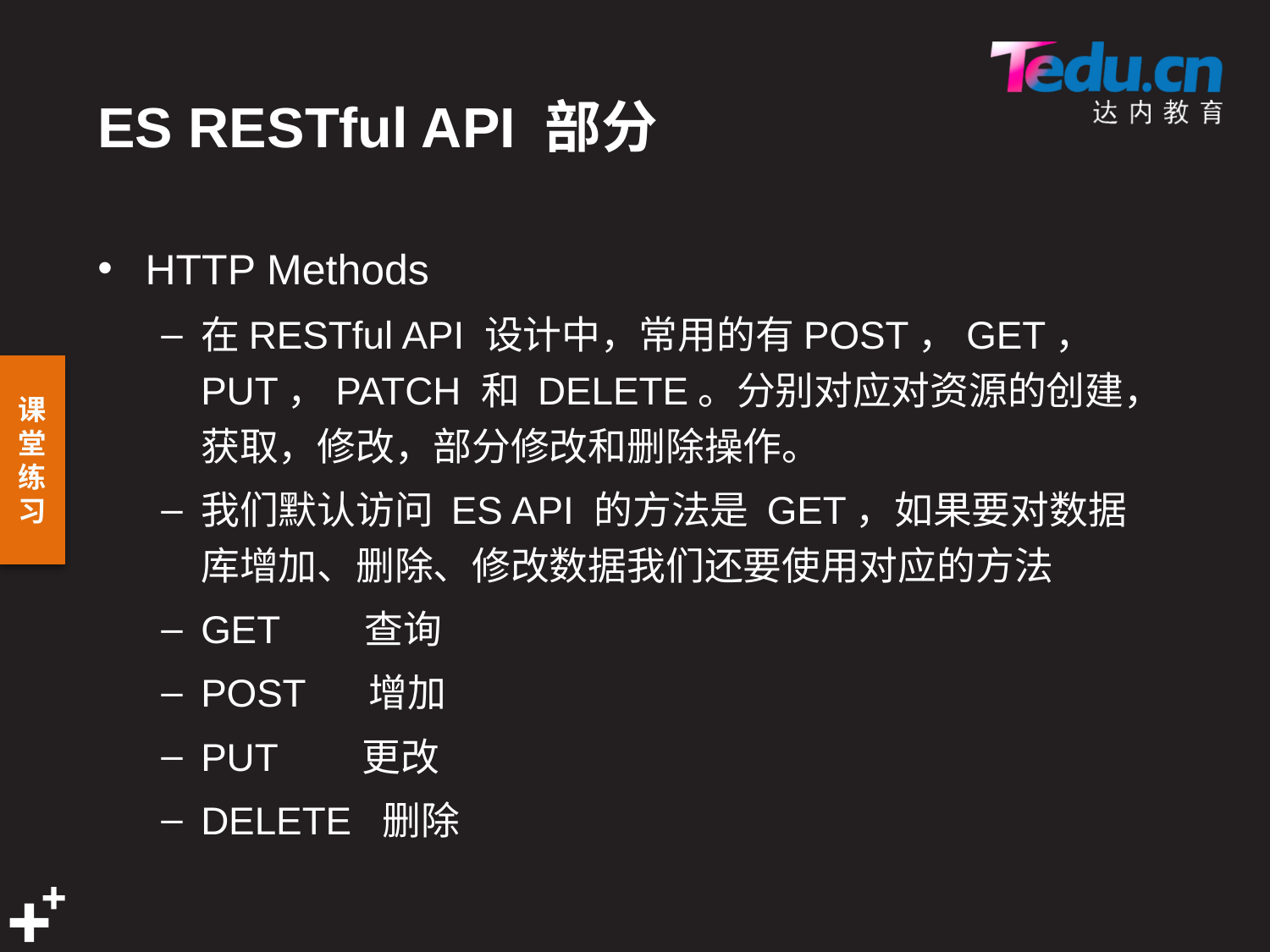

# ES RESTful API 部分
HTTP Methods
在RESTful API 设计中，常用的有POST，GET，PUT，PATCH 和 DELETE。分别对应对资源的创建，获取，修改，部分修改和删除操作。
我们默认访问 ES API 的方法是 GET，如果要对数据库增加、删除、修改数据我们还要使用对应的方法
GET       查询
POST     增加
PUT       更改
DELETE  删除